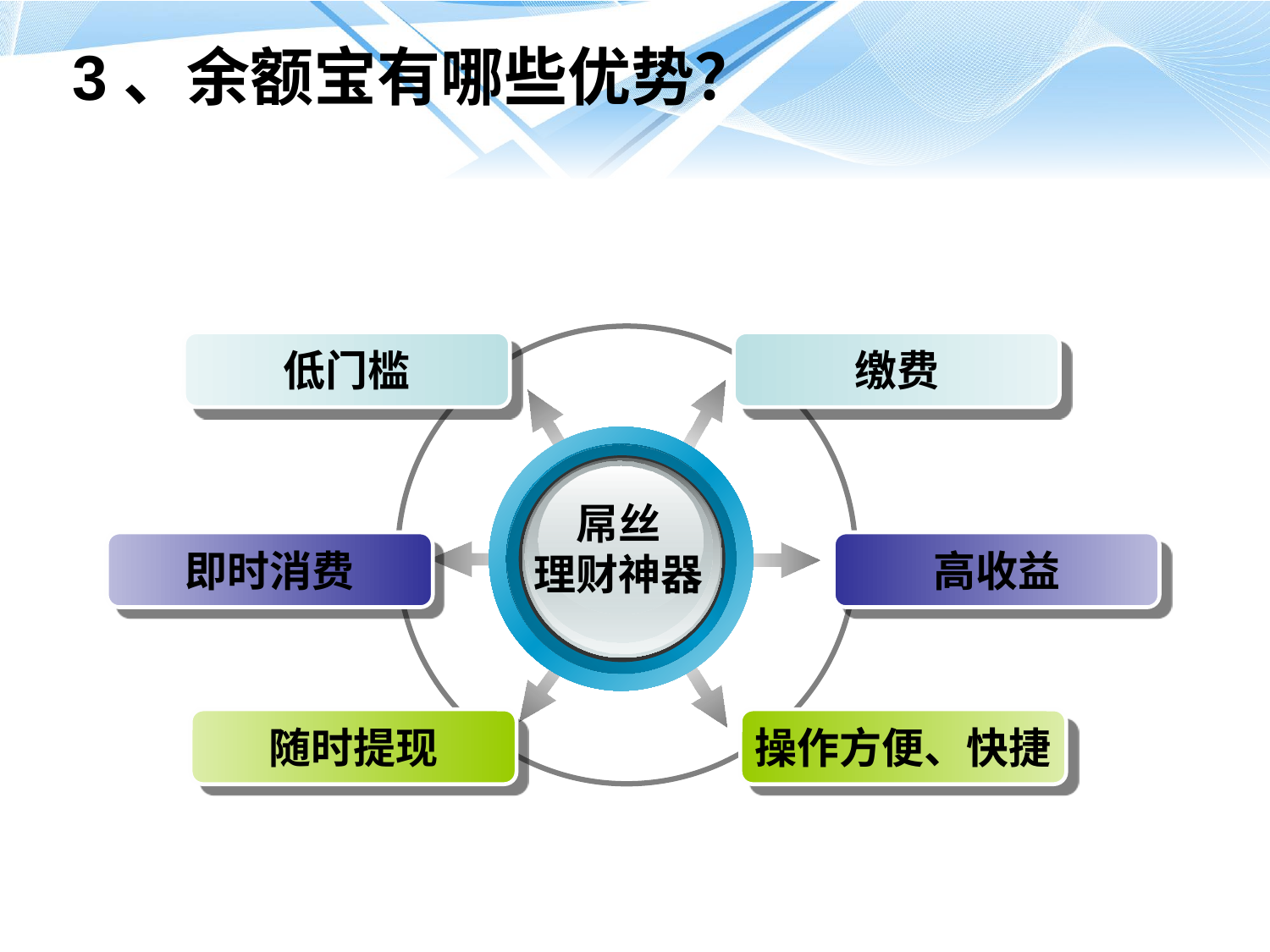

3、余额宝有哪些优势？

低门槛
缴费

屌丝
理财神器
即时消费
高收益

随时提现
操作方便、快捷